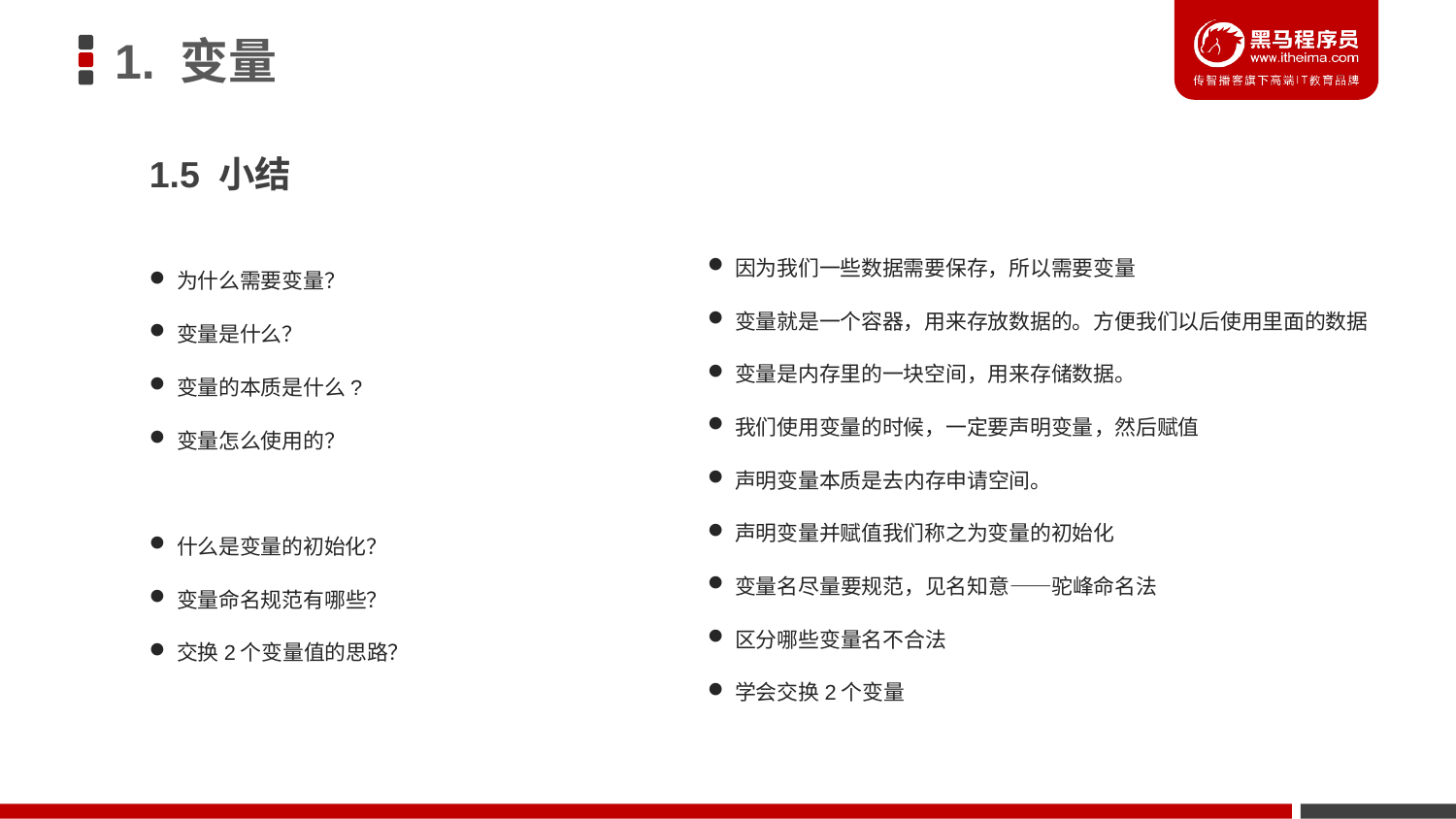

# 1. 变量
1.5 小结
因为我们一些数据需要保存，所以需要变量
变量就是一个容器，用来存放数据的。方便我们以后使用里面的数据
变量是内存里的一块空间，用来存储数据。
我们使用变量的时候，一定要声明变量，然后赋值
声明变量本质是去内存申请空间。
声明变量并赋值我们称之为变量的初始化
变量名尽量要规范，见名知意——驼峰命名法
区分哪些变量名不合法
学会交换2个变量
为什么需要变量？
变量是什么？
变量的本质是什么?
变量怎么使用的？

什么是变量的初始化？
变量命名规范有哪些？
交换2个变量值的思路？